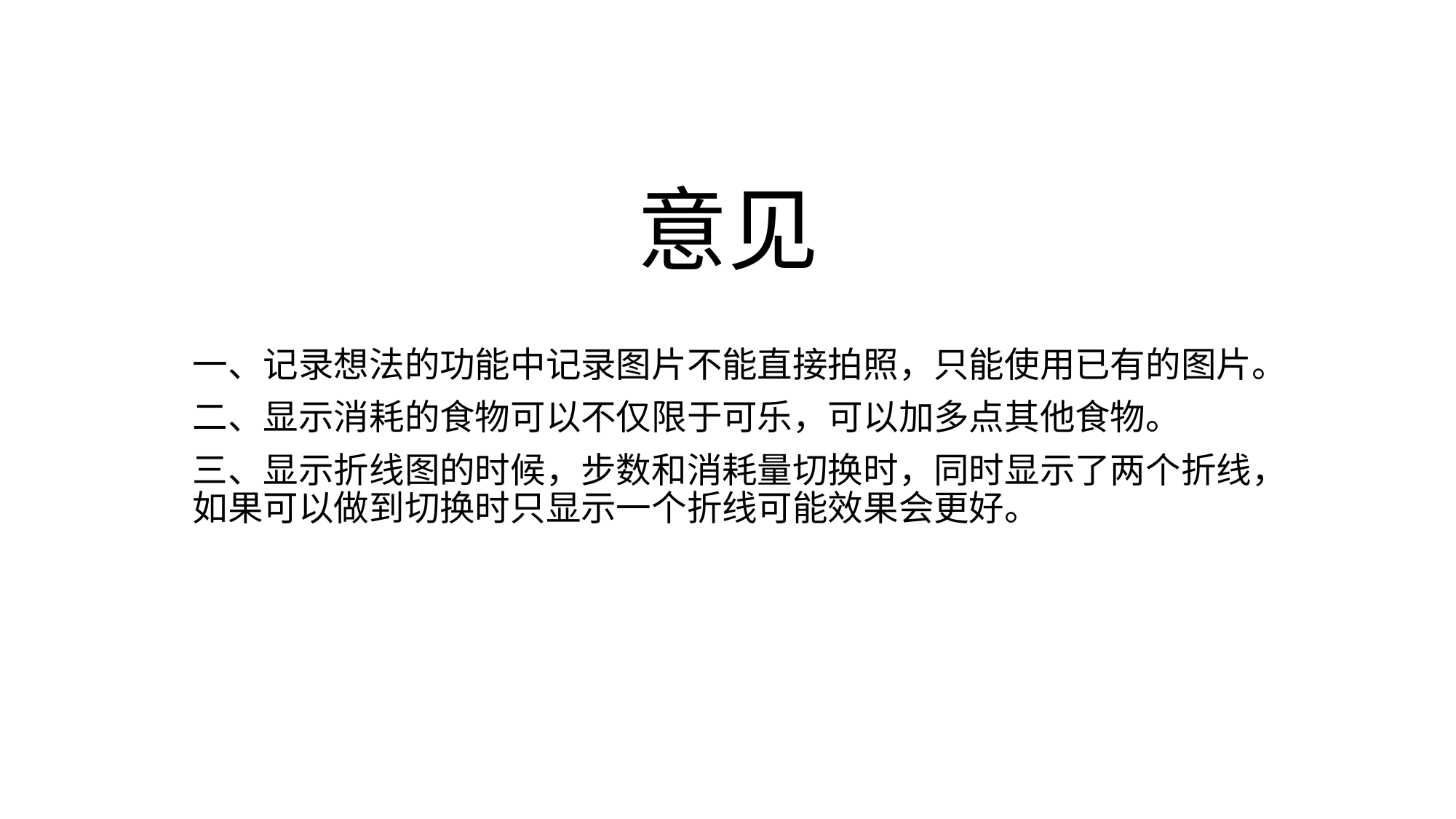

# 意见
一、记录想法的功能中记录图片不能直接拍照，只能使用已有的图片。
二、显示消耗的食物可以不仅限于可乐，可以加多点其他食物。
三、显示折线图的时候，步数和消耗量切换时，同时显示了两个折线，如果可以做到切换时只显示一个折线可能效果会更好。